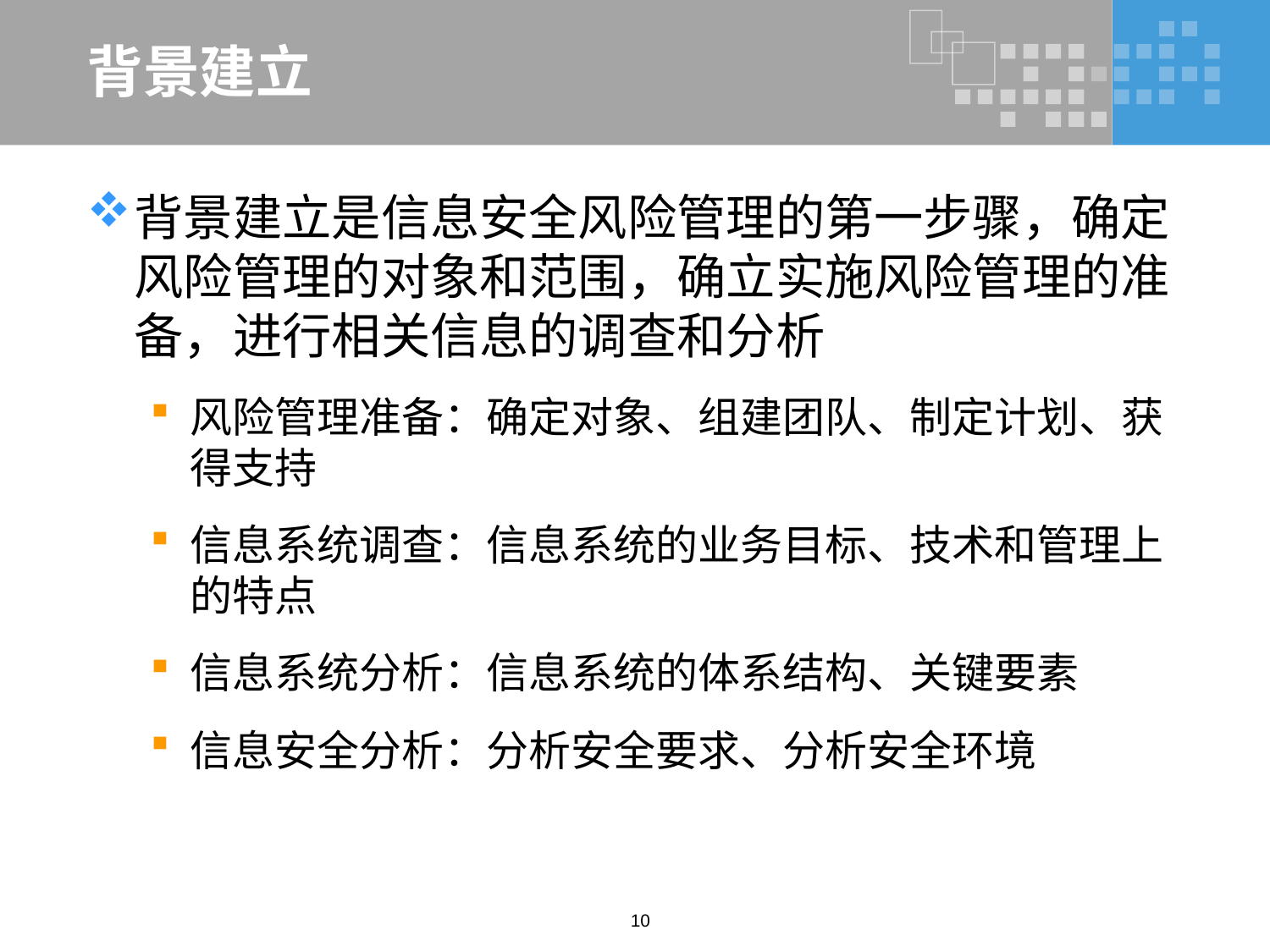

# 背景建立
背景建立是信息安全风险管理的第一步骤，确定风险管理的对象和范围，确立实施风险管理的准备，进行相关信息的调查和分析
风险管理准备：确定对象、组建团队、制定计划、获得支持
信息系统调查：信息系统的业务目标、技术和管理上的特点
信息系统分析：信息系统的体系结构、关键要素
信息安全分析：分析安全要求、分析安全环境

10